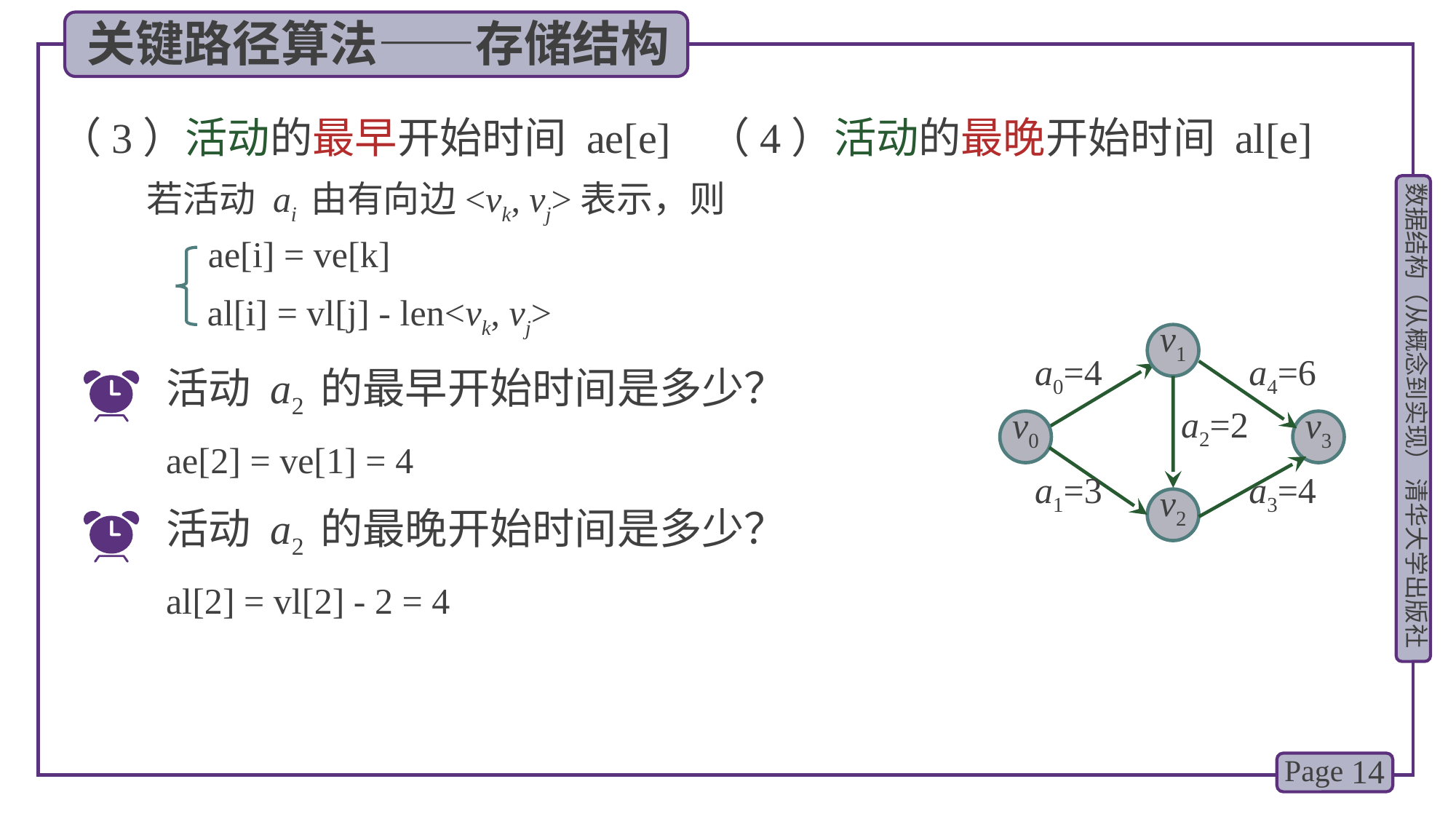

关键路径算法——存储结构

（3）活动的最早开始时间 ae[e]
（4）活动的最晚开始时间 al[e]
若活动 ai 由有向边<vk, vj>表示，则
ae[i] = ve[k]

al[i] = vl[j] - len<vk, vj>
v1
a0=4
a4=6

a2=2
v0
v3

a1=3
a3=4
v2
活动 a2 的最早开始时间是多少？

ae[2] = ve[1] = 4
活动 a2 的最晚开始时间是多少？

al[2] = vl[2] - 2 = 4